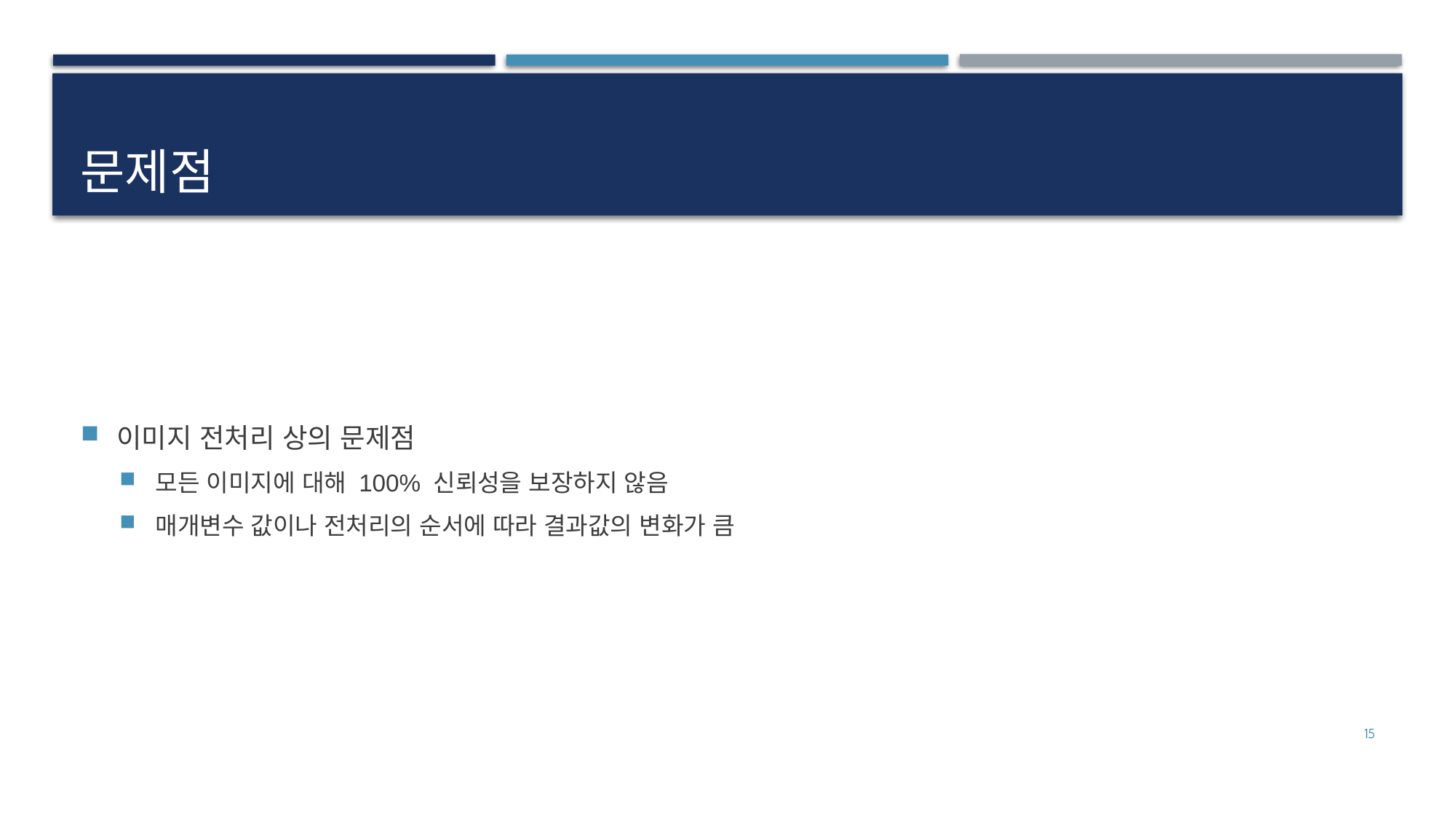

# 문제점
이미지 전처리 상의 문제점
모든 이미지에 대해 100% 신뢰성을 보장하지 않음
매개변수 값이나 전처리의 순서에 따라 결과값의 변화가 큼
15